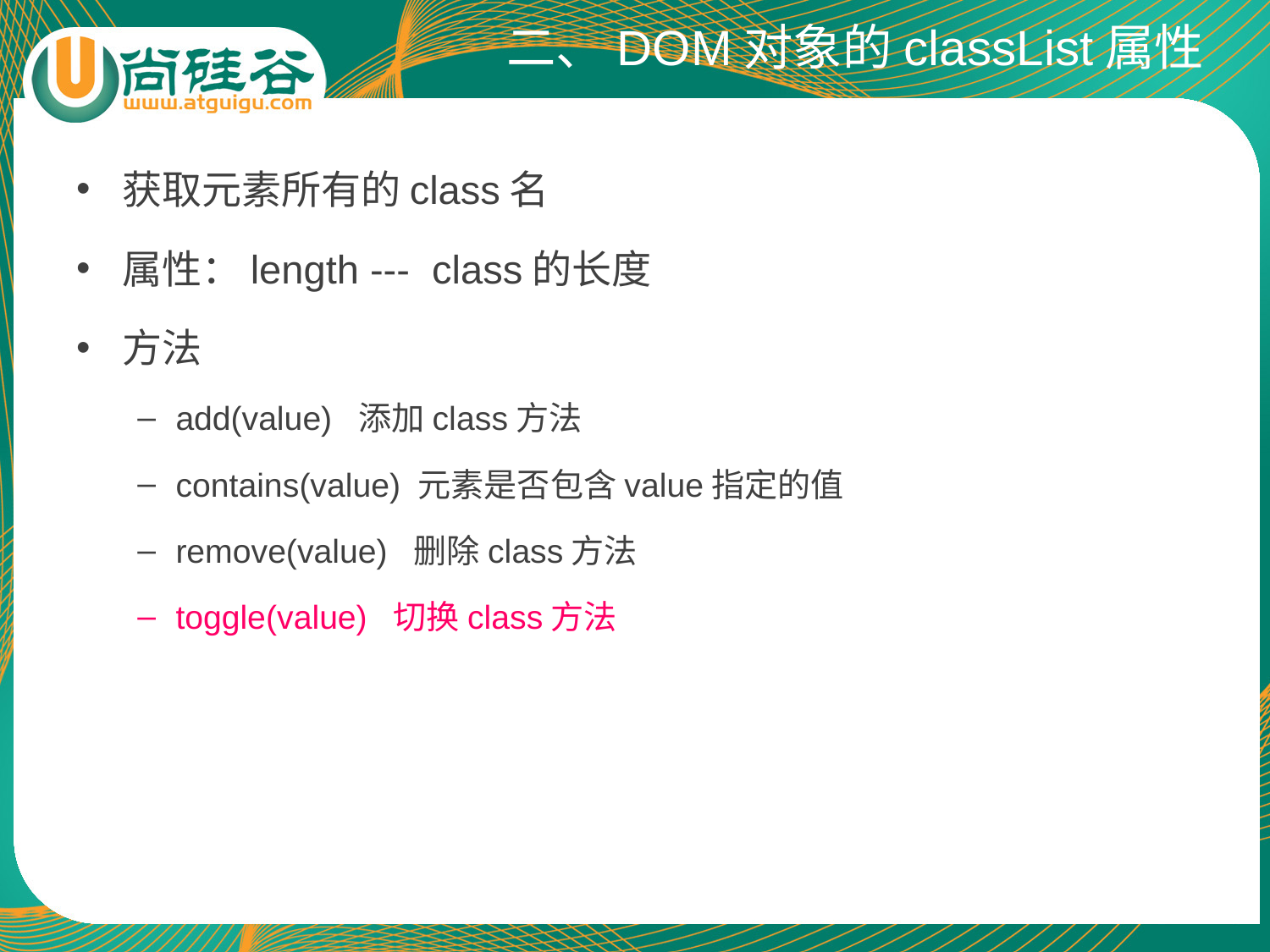

# 二、DOM对象的classList属性
获取元素所有的class名
属性：length ---  class的长度
方法
add(value)  添加class方法
contains(value) 元素是否包含value指定的值
remove(value)  删除class方法
toggle(value)  切换class方法